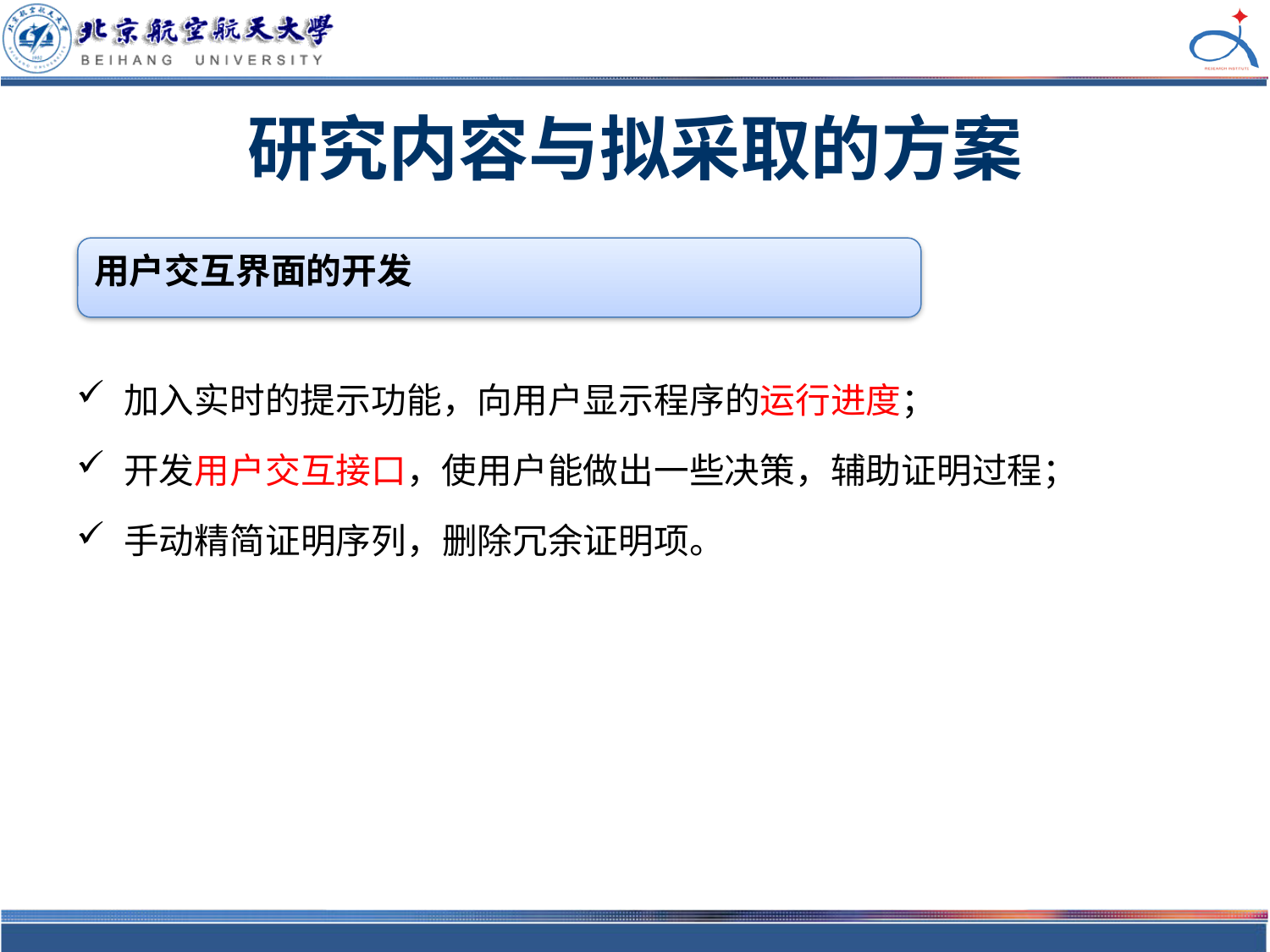

# 研究内容与拟采取的方案

加入实时的提示功能，向用户显示程序的运行进度；
开发用户交互接口，使用户能做出一些决策，辅助证明过程；
手动精简证明序列，删除冗余证明项。

用户交互界面的开发